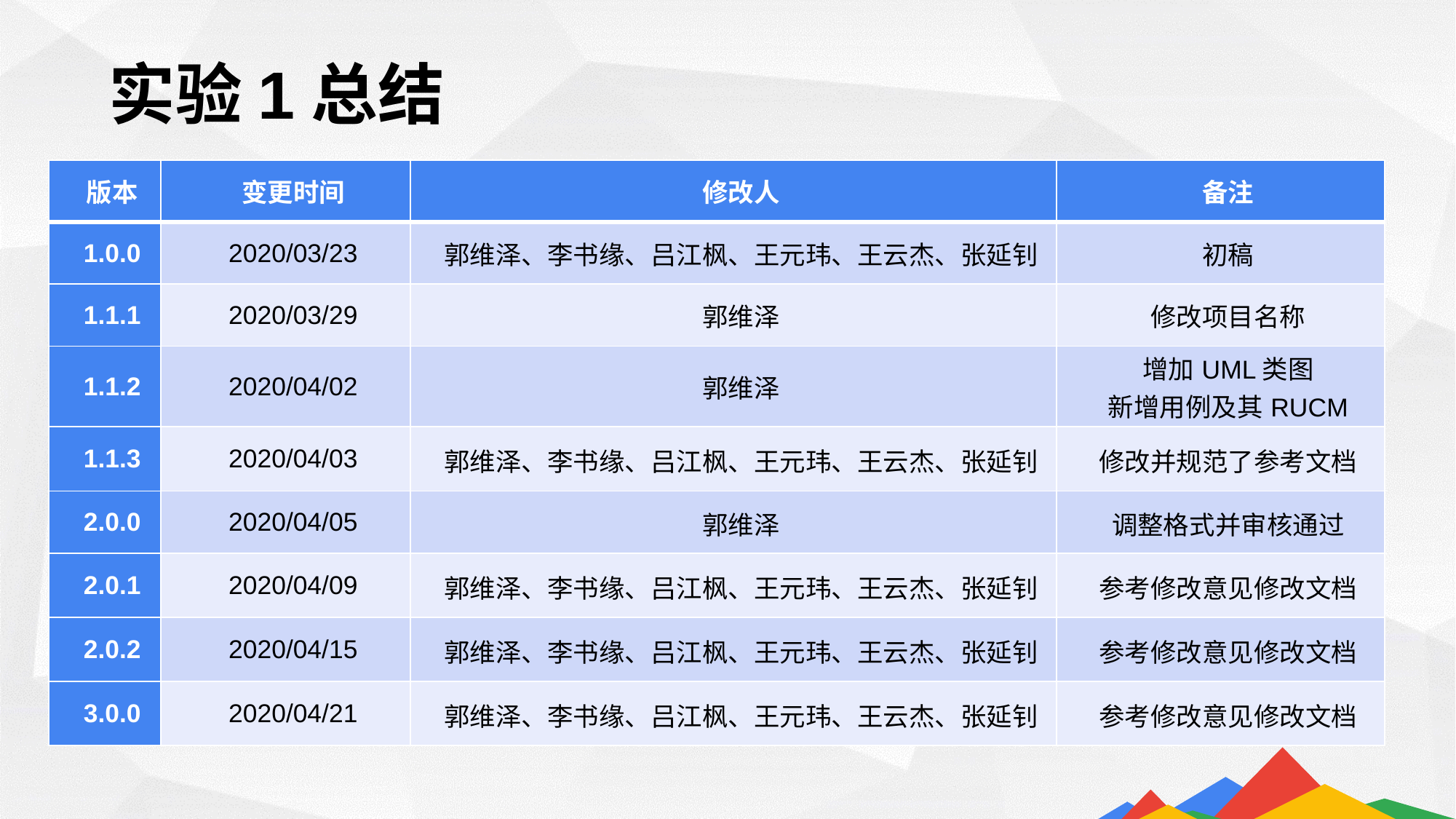

实验1总结
| 版本 | 变更时间 | 修改人 | 备注 |
| --- | --- | --- | --- |
| 1.0.0 | 2020/03/23 | 郭维泽、李书缘、吕江枫、王元玮、王云杰、张延钊 | 初稿 |
| 1.1.1 | 2020/03/29 | 郭维泽 | 修改项目名称 |
| 1.1.2 | 2020/04/02 | 郭维泽 | 增加UML类图 新增用例及其RUCM |
| 1.1.3 | 2020/04/03 | 郭维泽、李书缘、吕江枫、王元玮、王云杰、张延钊 | 修改并规范了参考文档 |
| 2.0.0 | 2020/04/05 | 郭维泽 | 调整格式并审核通过 |
| 2.0.1 | 2020/04/09 | 郭维泽、李书缘、吕江枫、王元玮、王云杰、张延钊 | 参考修改意见修改文档 |
| 2.0.2 | 2020/04/15 | 郭维泽、李书缘、吕江枫、王元玮、王云杰、张延钊 | 参考修改意见修改文档 |
| 3.0.0 | 2020/04/21 | 郭维泽、李书缘、吕江枫、王元玮、王云杰、张延钊 | 参考修改意见修改文档 |